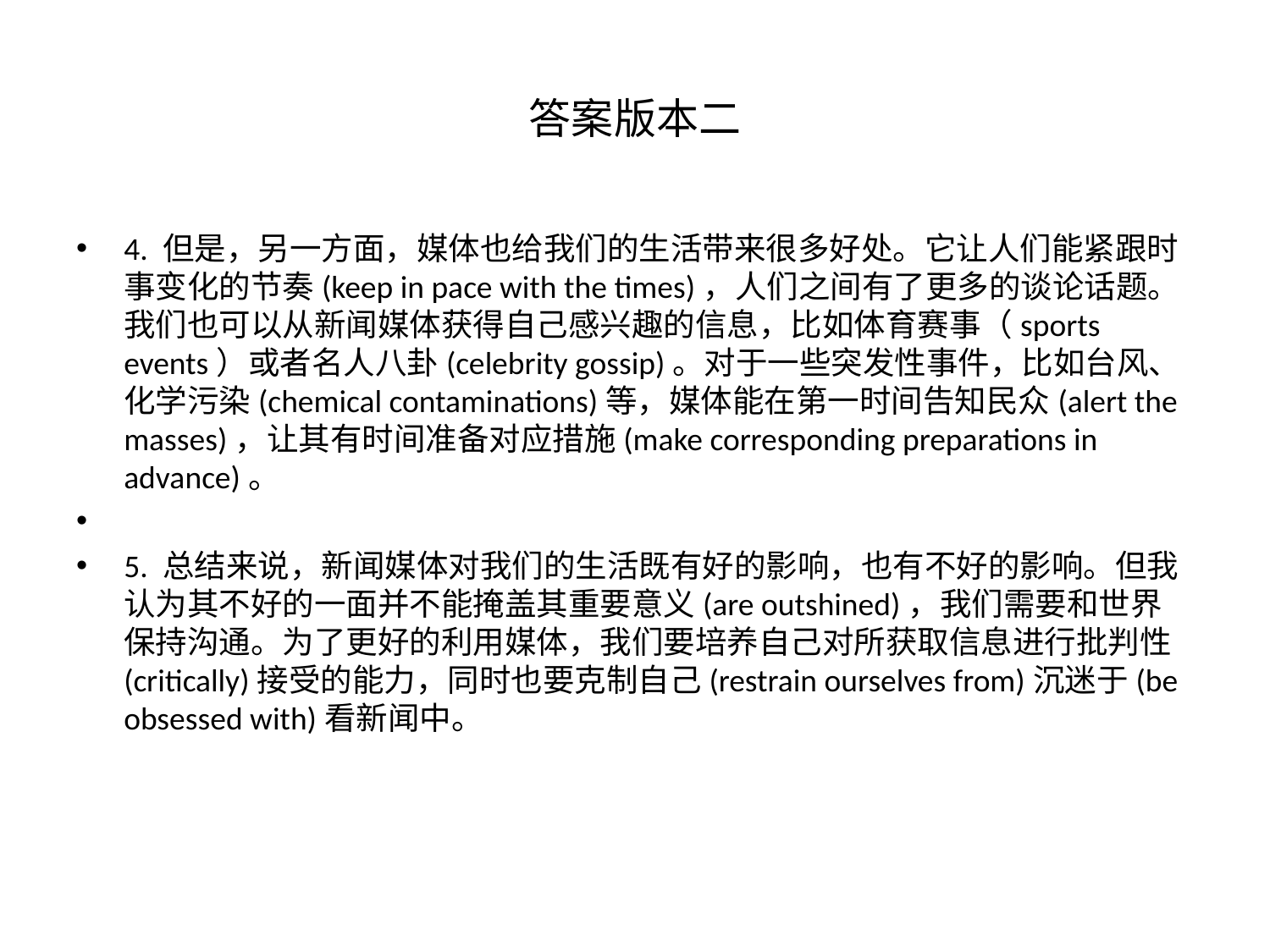

# 答案版本二
4. 但是，另一方面，媒体也给我们的生活带来很多好处。它让人们能紧跟时事变化的节奏(keep in pace with the times)，人们之间有了更多的谈论话题。我们也可以从新闻媒体获得自己感兴趣的信息，比如体育赛事（sports events）或者名人八卦(celebrity gossip)。对于一些突发性事件，比如台风、化学污染(chemical contaminations)等，媒体能在第一时间告知民众(alert the masses)，让其有时间准备对应措施(make corresponding preparations in advance)。

5. 总结来说，新闻媒体对我们的生活既有好的影响，也有不好的影响。但我认为其不好的一面并不能掩盖其重要意义(are outshined)，我们需要和世界保持沟通。为了更好的利用媒体，我们要培养自己对所获取信息进行批判性(critically)接受的能力，同时也要克制自己(restrain ourselves from)沉迷于(be obsessed with)看新闻中。